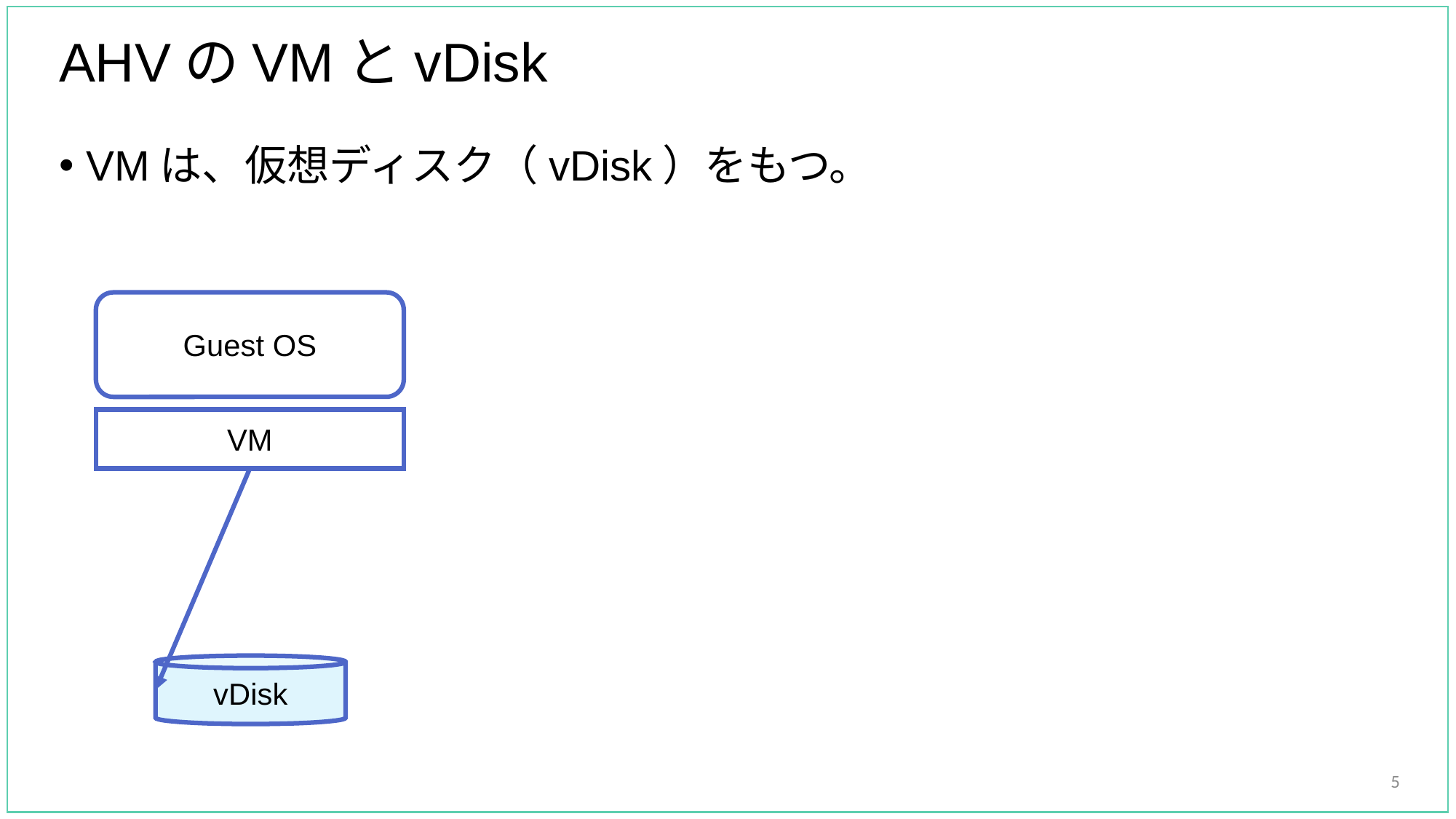

# AHVのVMとvDisk
VMは、仮想ディスク（vDisk）をもつ。
Guest OS
VM
vDisk
5